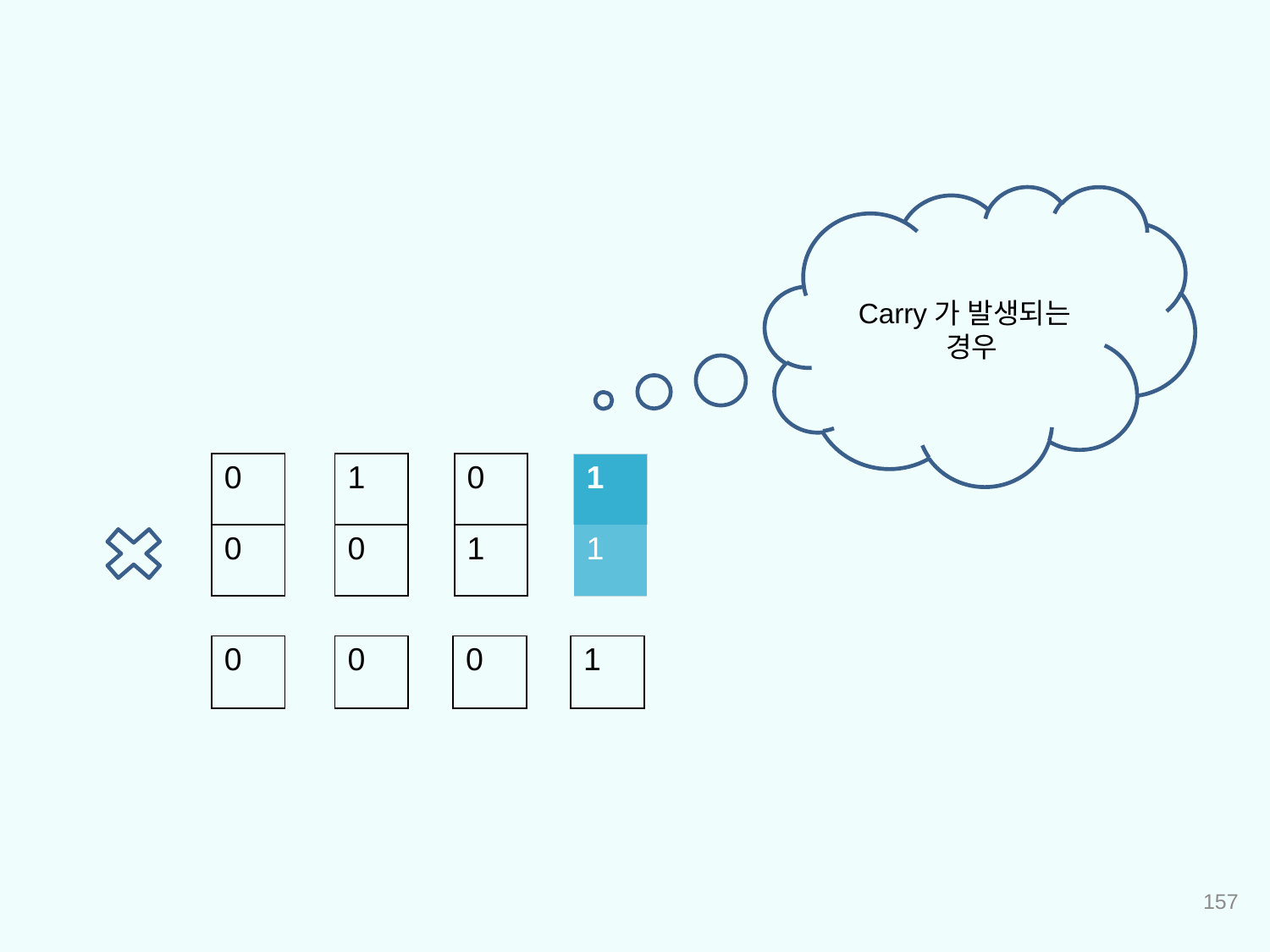

Carry가 발생되는
 경우
| 0 |
| --- |
| 0 |
| 1 |
| --- |
| 0 |
| 0 |
| --- |
| 1 |
| 1 |
| --- |
| 1 |

| 0 |
| --- |
| 0 |
| --- |
| 0 |
| --- |
| 1 |
| --- |
157